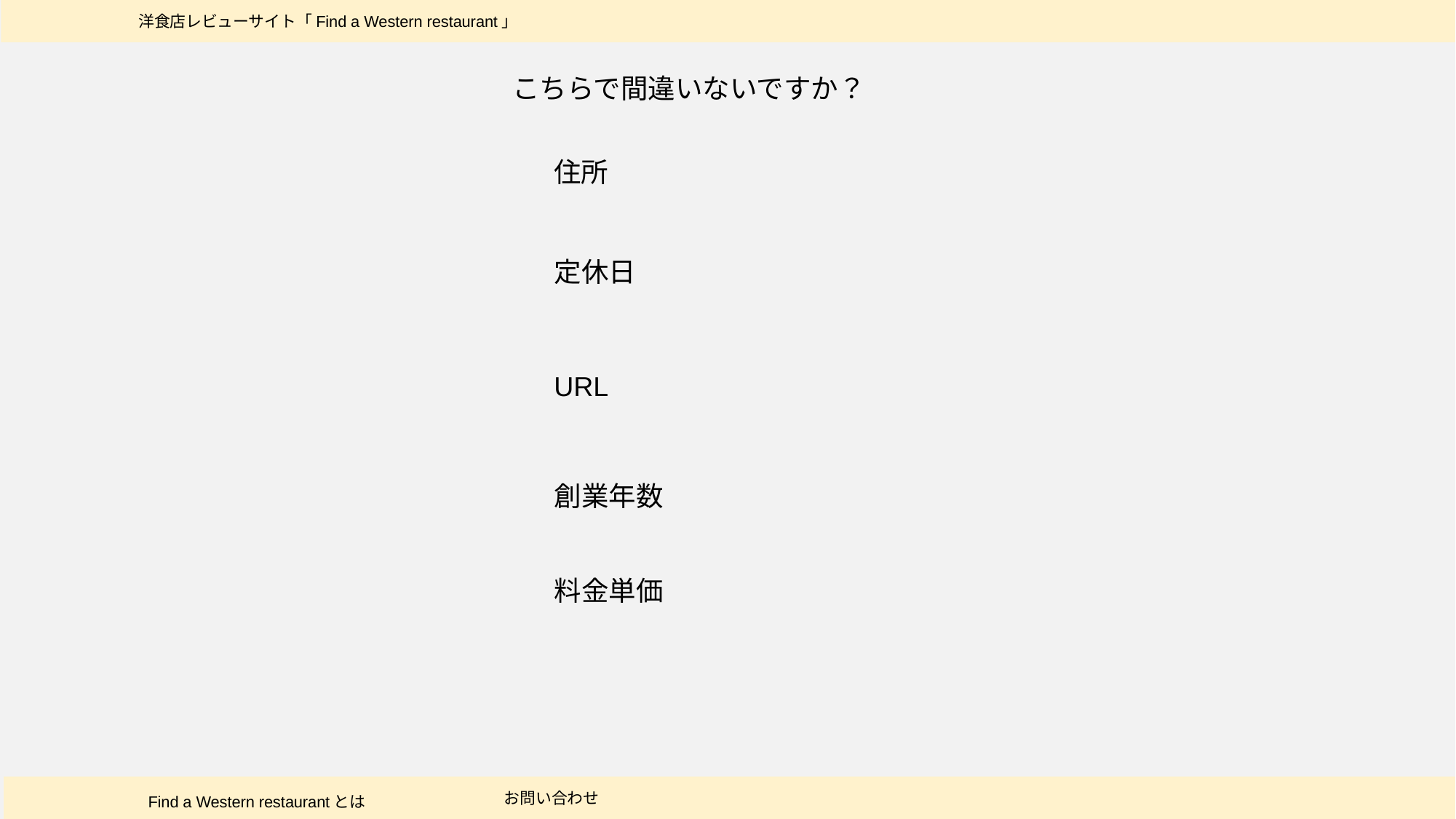

洋食店レビューサイト「Find a Western restaurant」
こちらで間違いないですか？
住所
定休日
URL
創業年数
料金単価

お問い合わせ
Find a Western restaurantとは